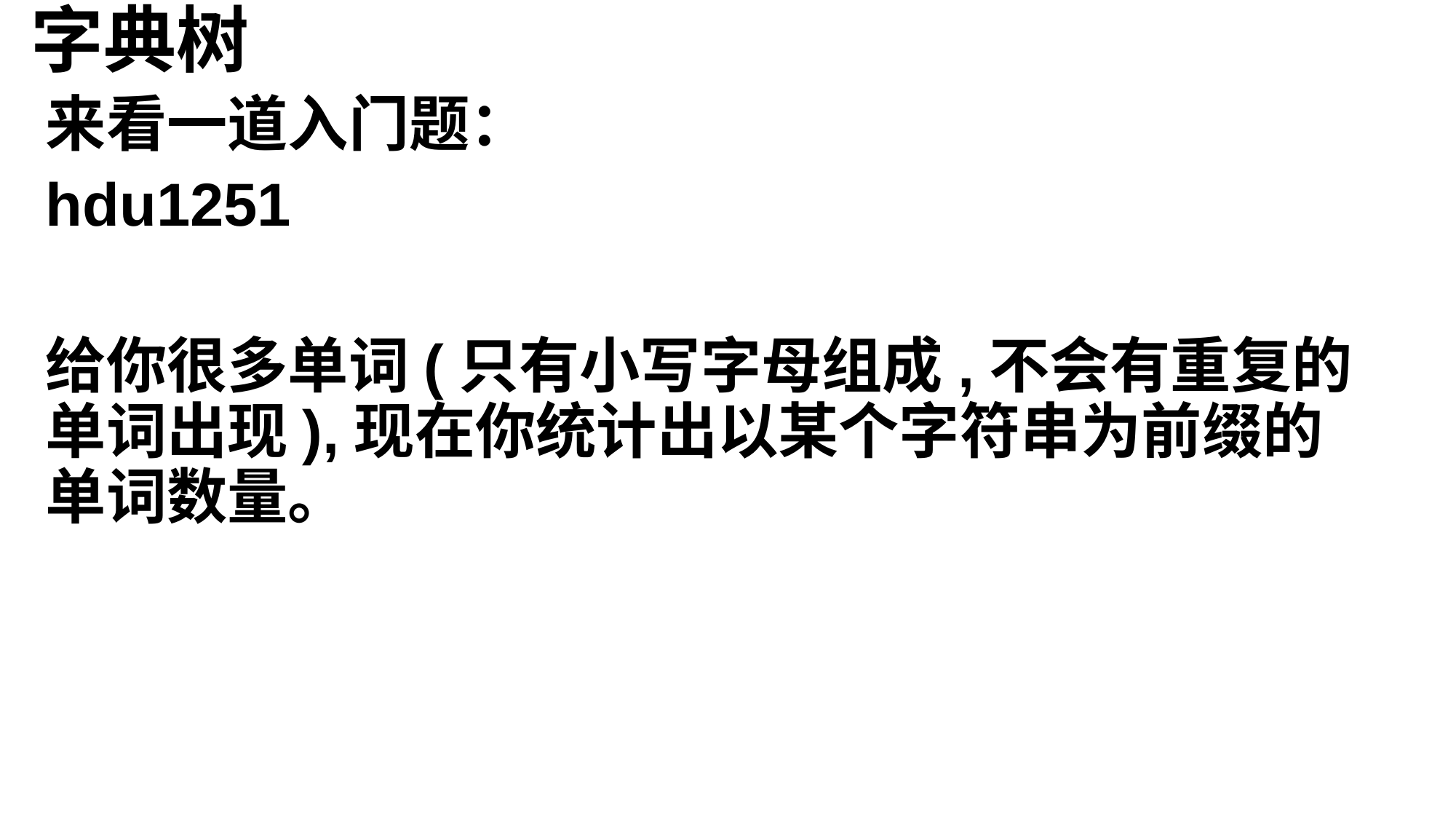

# 字典树
来看一道入门题：
hdu1251

给你很多单词(只有小写字母组成,不会有重复的单词出现),现在你统计出以某个字符串为前缀的单词数量。